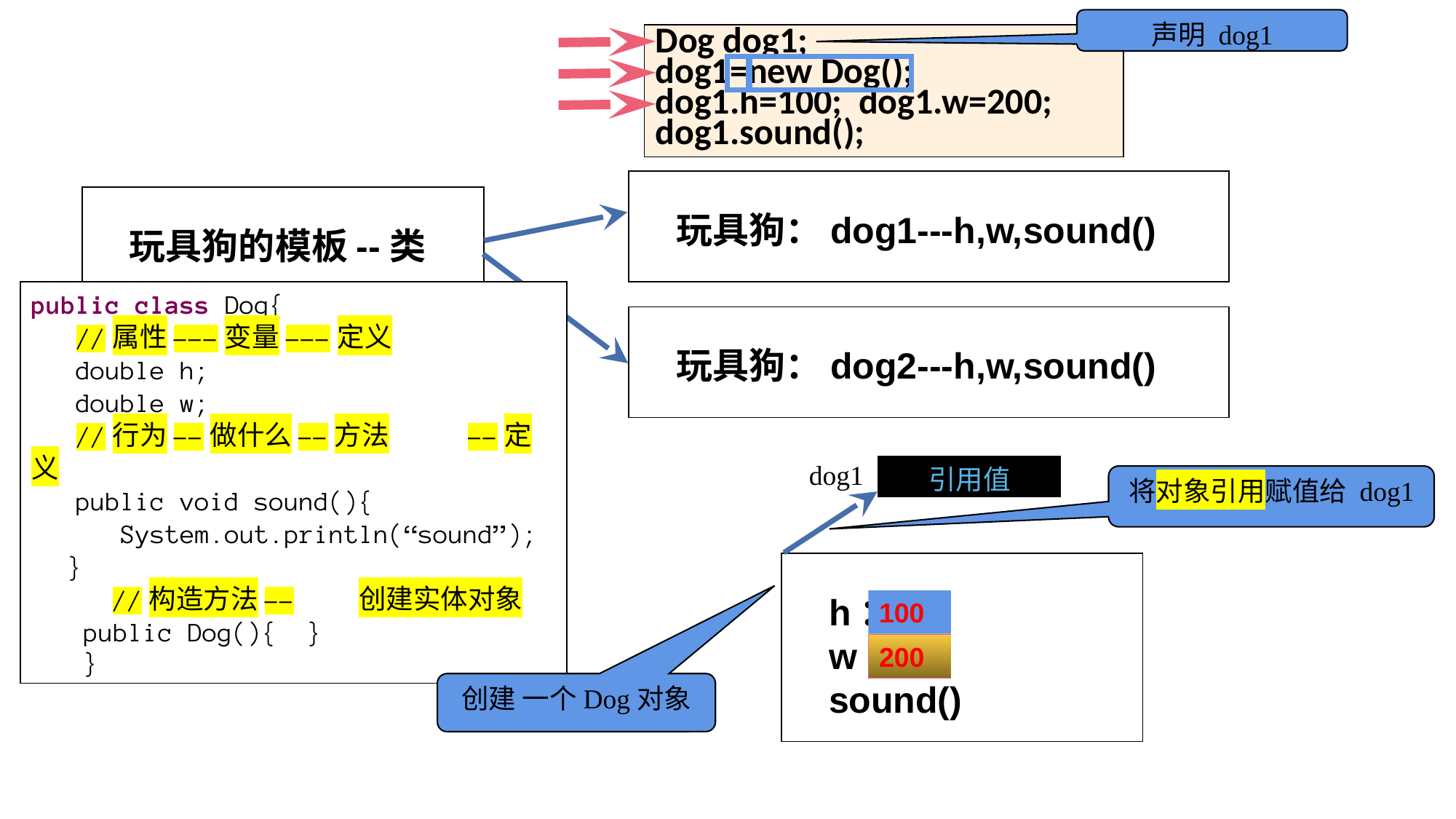

声明 dog1
Dog dog1;
dog1=new Dog();
dog1.h=100;  dog1.w=200;
dog1.sound();

玩具狗：dog1---h,w,sound()

玩具狗的模板--类
public class Dog{
   //属性---变量---定义
   double h;
   double w;
   //行为--做什么--方法	--定义
   public void sound(){
      System.out.println(“sound”);
}
   //构造方法--	创建实体对象
public Dog(){  }
}

玩具狗：dog2---h,w,sound()
dog1
无值
引用值
将对象引用赋值给 dog1

h：
w：
sound()
100
0
0
200
创建 一个Dog对象